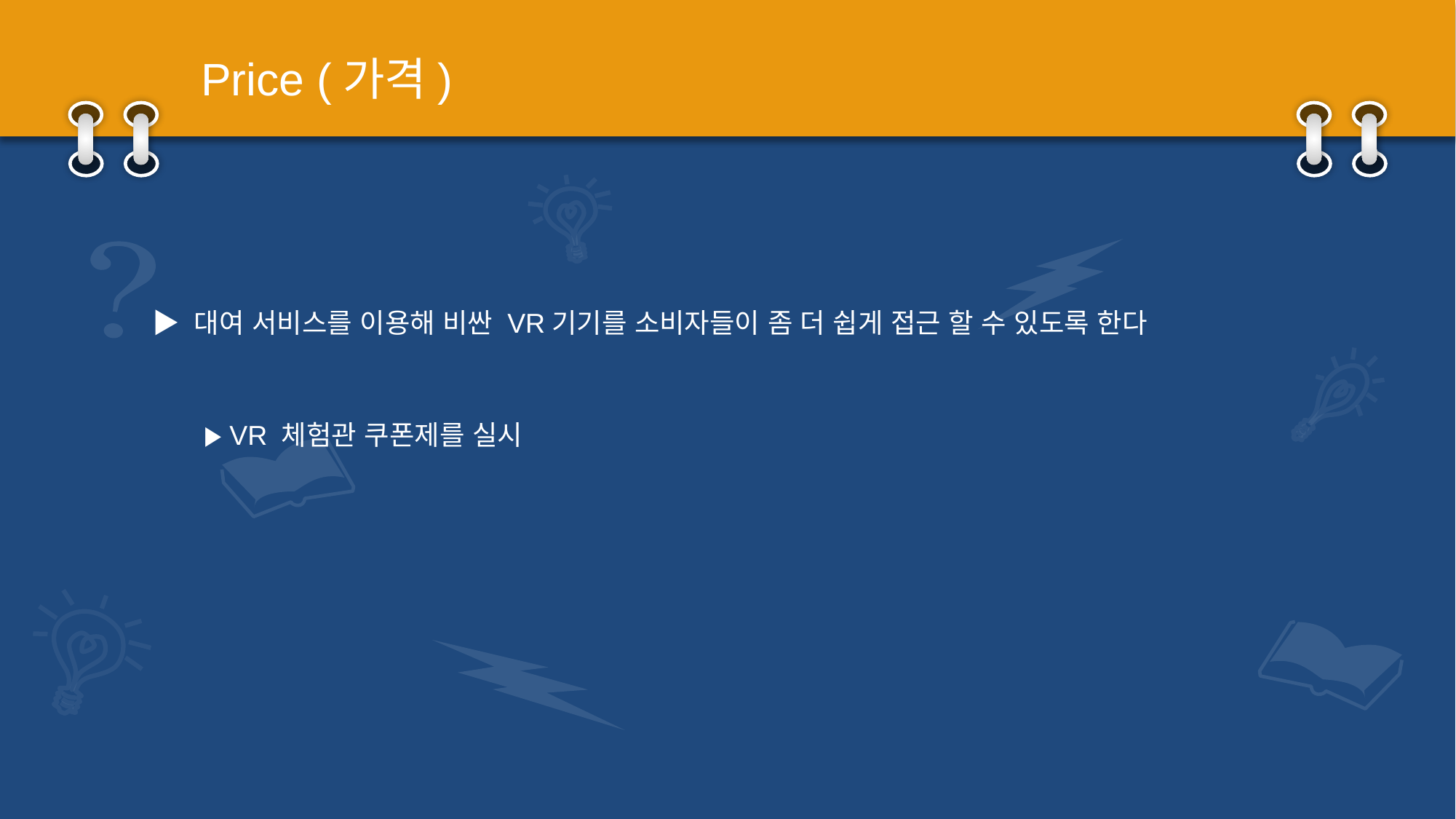

Price (가격)
▶ 대여 서비스를 이용해 비싼 VR기기를 소비자들이 좀 더 쉽게 접근 할 수 있도록 한다
▶ VR 체험관 쿠폰제를 실시